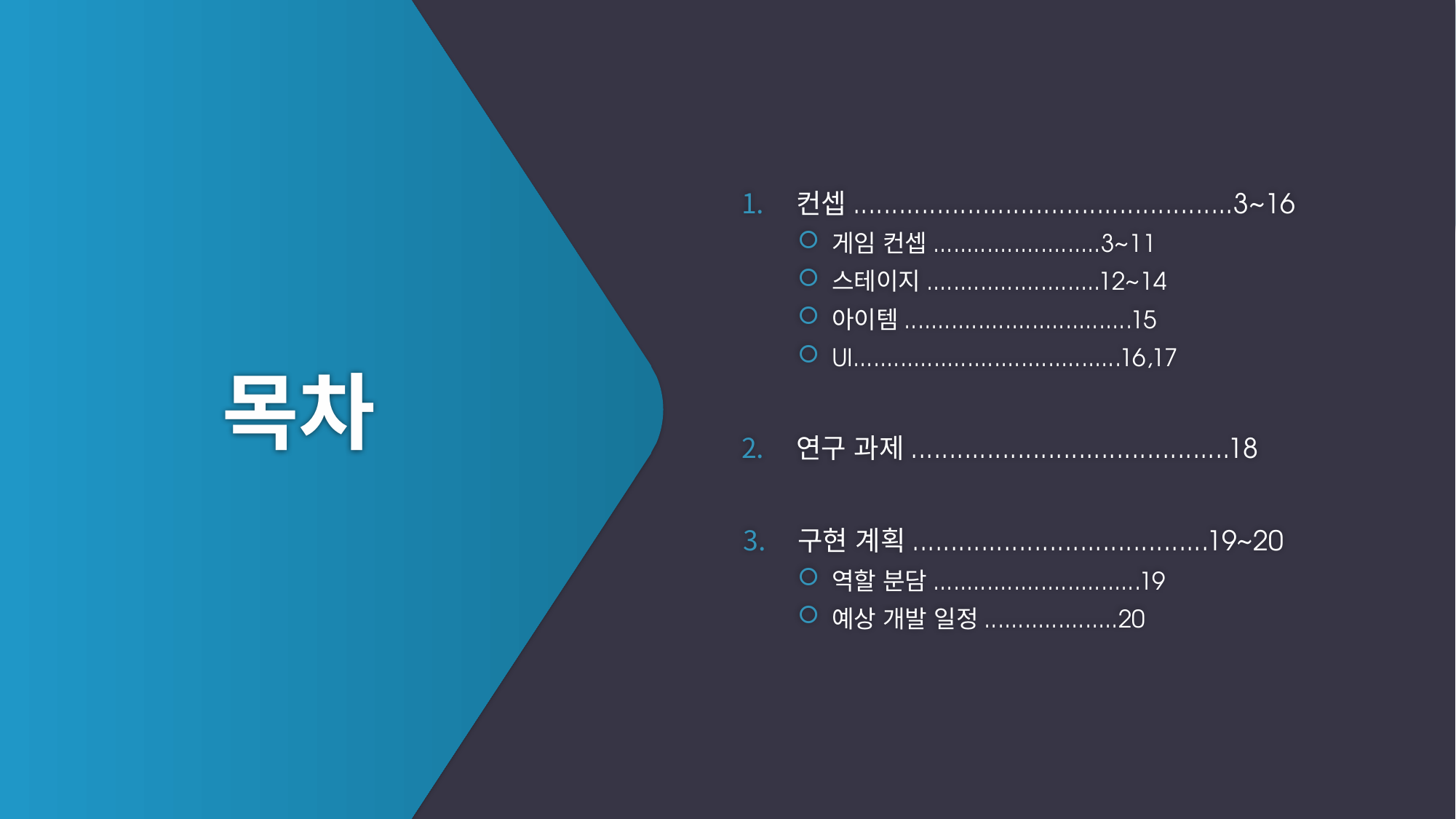

컨셉..................................................3~16
게임 컨셉.........................3~11
스테이지..........................12~14
아이템..................................15
UI........................................16,17

연구 과제..........................................18

구현 계획.......................................19~20
역할 분담...............................19
예상 개발 일정....................20
# 목차